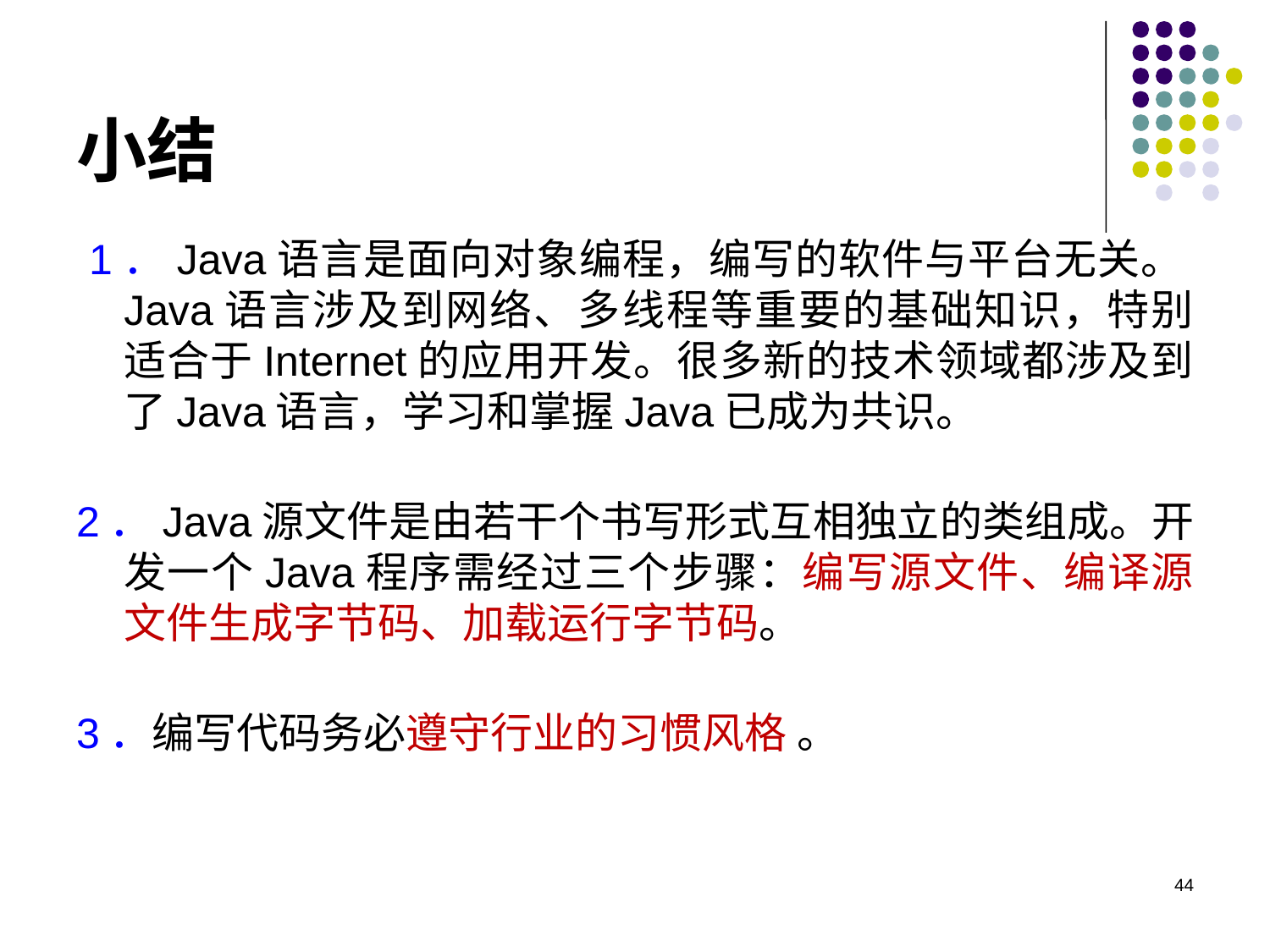

# 小结
 1．Java语言是面向对象编程，编写的软件与平台无关。Java语言涉及到网络、多线程等重要的基础知识，特别适合于Internet的应用开发。很多新的技术领域都涉及到了Java语言，学习和掌握Java已成为共识。

2．Java源文件是由若干个书写形式互相独立的类组成。开发一个Java程序需经过三个步骤：编写源文件、编译源文件生成字节码、加载运行字节码。

3．编写代码务必遵守行业的习惯风格 。

44